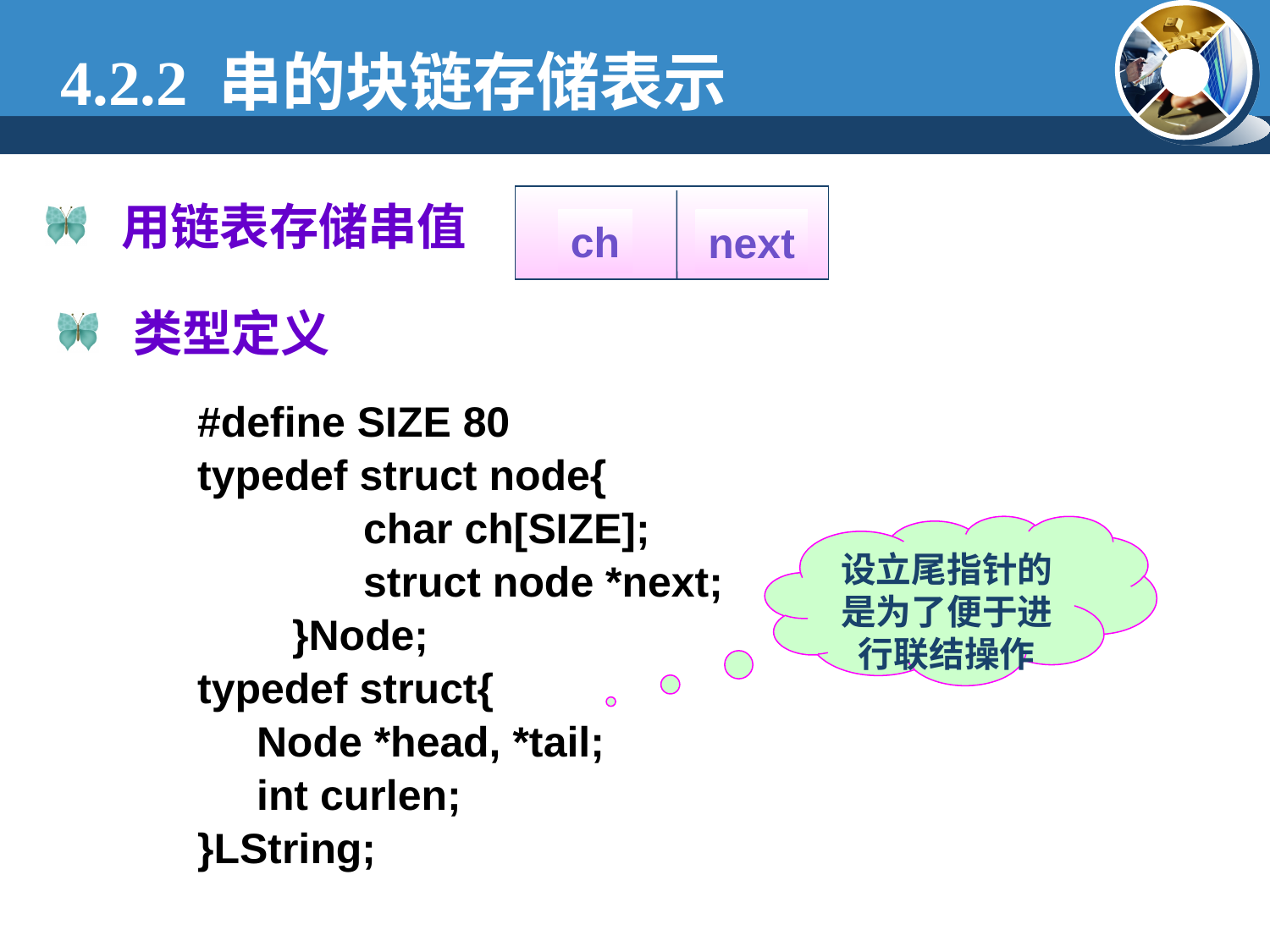

4.2.2 串的块链存储表示

ch
next
  用链表存储串值
  类型定义
#define SIZE 80
typedef struct node{
              char ch[SIZE];
              struct node *next;
        }Node;
typedef struct{
     Node *head, *tail;
     int curlen;
}LString;
设立尾指针的是为了便于进行联结操作